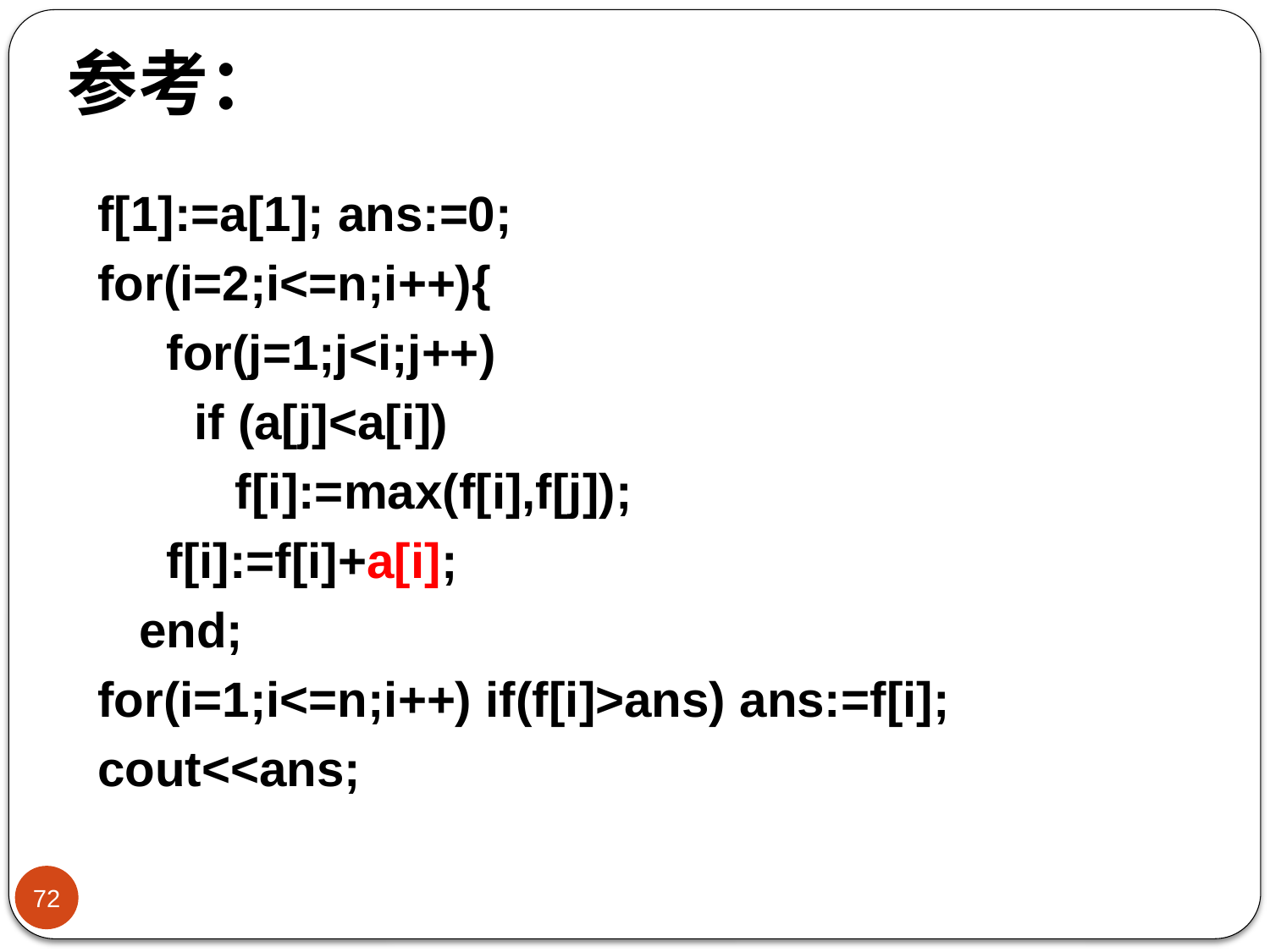

# 参考：
f[1]:=a[1]; ans:=0;
for(i=2;i<=n;i++){
     for(j=1;j<i;j++)
       if (a[j]<a[i])
          f[i]:=max(f[i],f[j]);
     f[i]:=f[i]+a[i];
   end;
for(i=1;i<=n;i++) if(f[i]>ans) ans:=f[i];
cout<<ans;
72